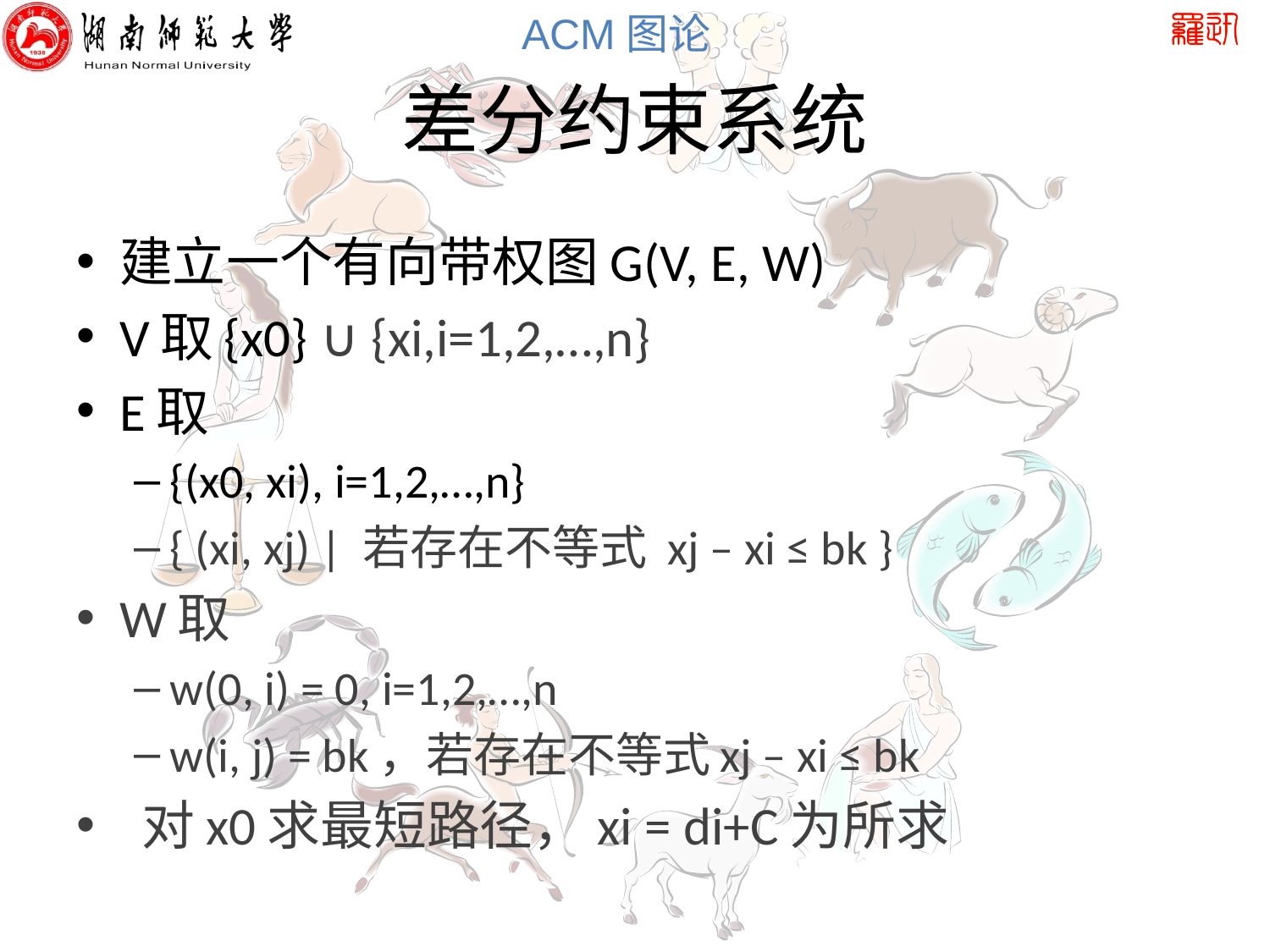

# 差分约束系统
建立一个有向带权图G(V, E, W)
V取{x0} ∪ {xi,i=1,2,…,n}
E取
{(x0, xi), i=1,2,…,n}
{ (xi, xj) | 若存在不等式 xj – xi ≤ bk }
W取
w(0, i) = 0, i=1,2,…,n
w(i, j) = bk，若存在不等式xj – xi ≤ bk
 对x0求最短路径，xi = di+C为所求